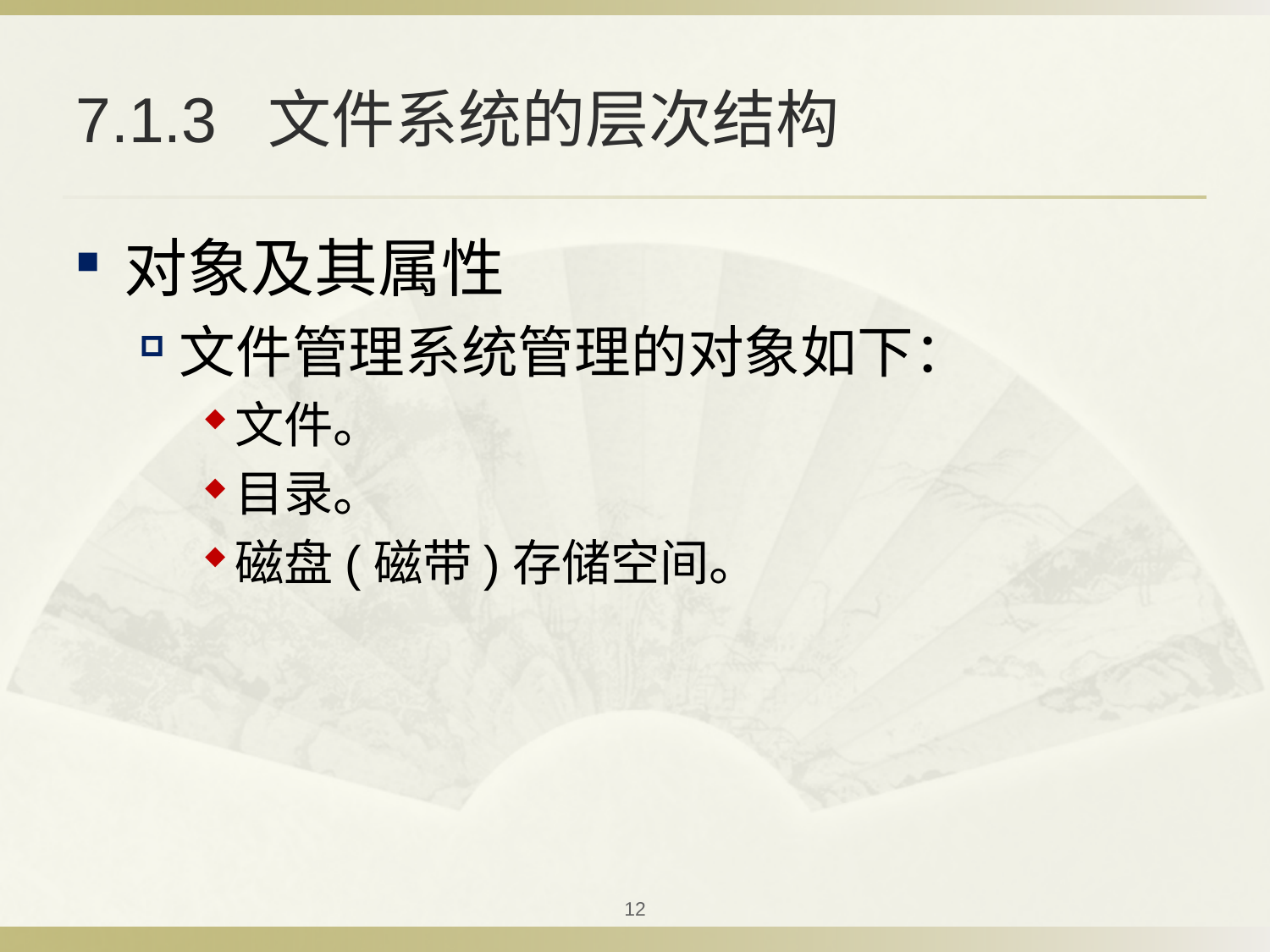

# 7.1.3  文件系统的层次结构
对象及其属性
文件管理系统管理的对象如下：
文件。
目录。
磁盘(磁带)存储空间。
12